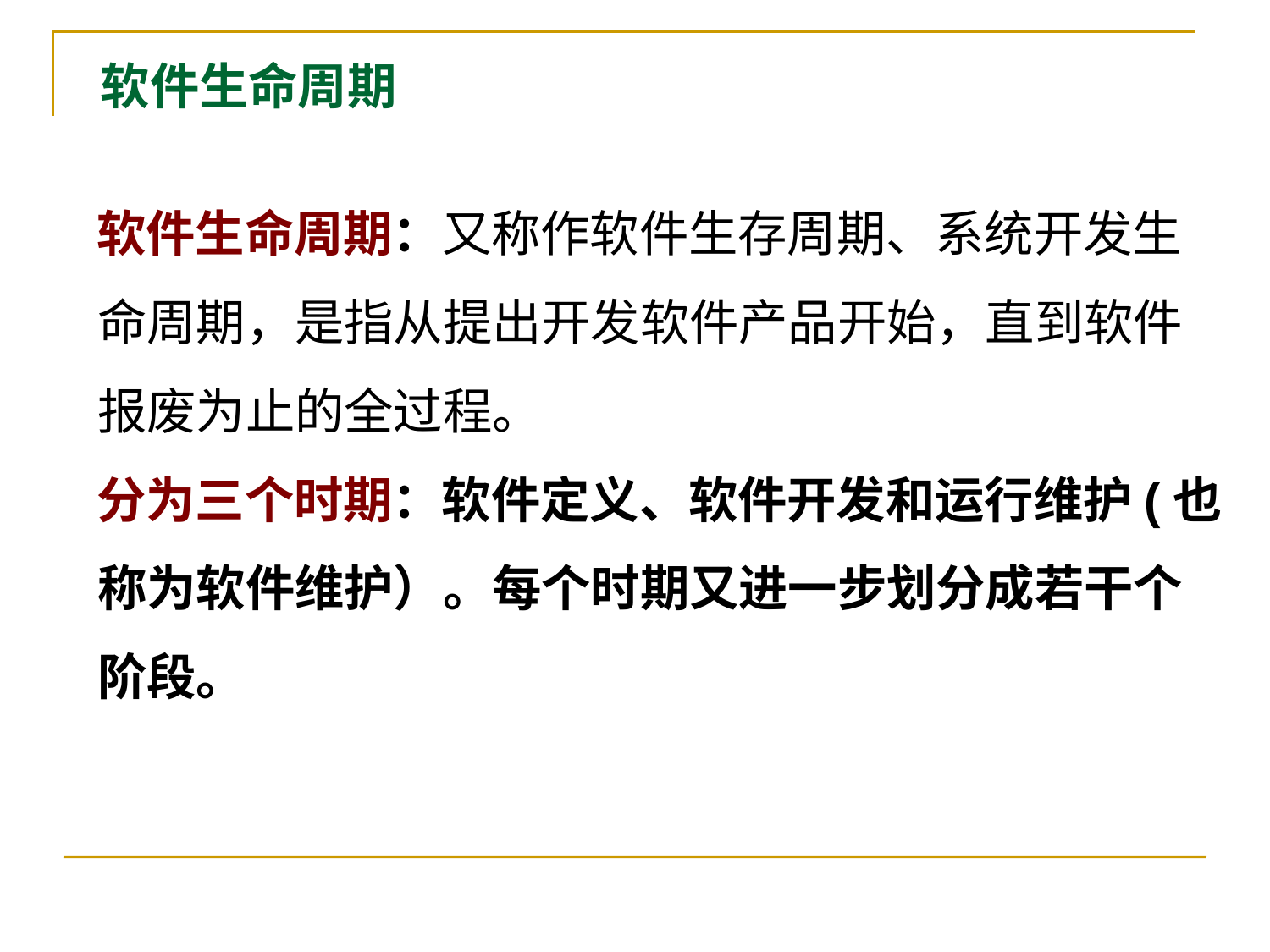

# 软件生命周期
软件生命周期：又称作软件生存周期、系统开发生命周期，是指从提出开发软件产品开始，直到软件报废为止的全过程。
分为三个时期：软件定义、软件开发和运行维护(也称为软件维护）。每个时期又进一步划分成若干个阶段。